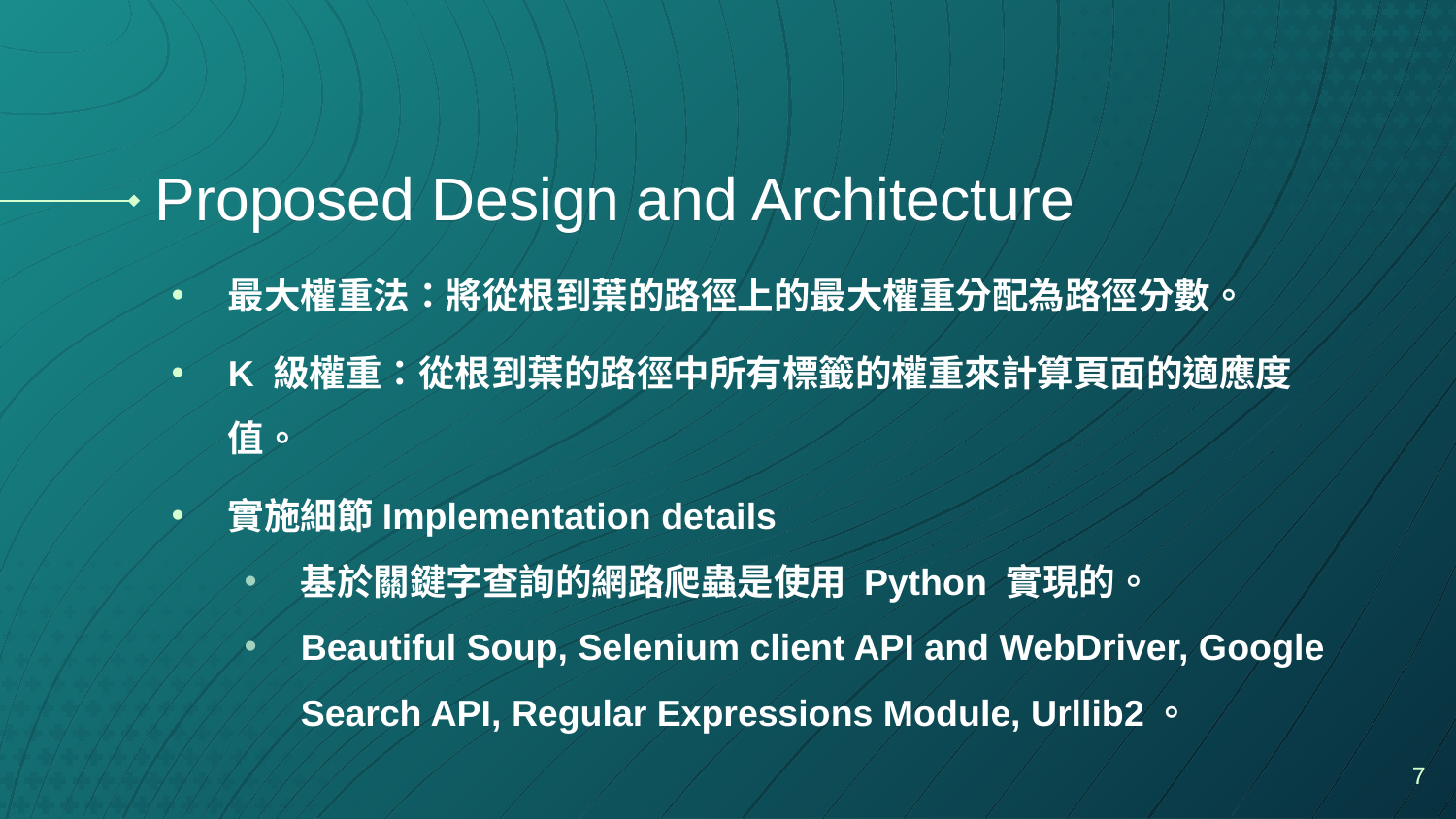

# Proposed Design and Architecture
最大權重法：將從根到葉的路徑上的最大權重分配為路徑分數。
K 級權重：從根到葉的路徑中所有標籤的權重來計算頁面的適應度值。
實施細節Implementation details
基於關鍵字查詢的網路爬蟲是使用 Python 實現的。
Beautiful Soup, Selenium client API and WebDriver, Google Search API, Regular Expressions Module, Urllib2。
7